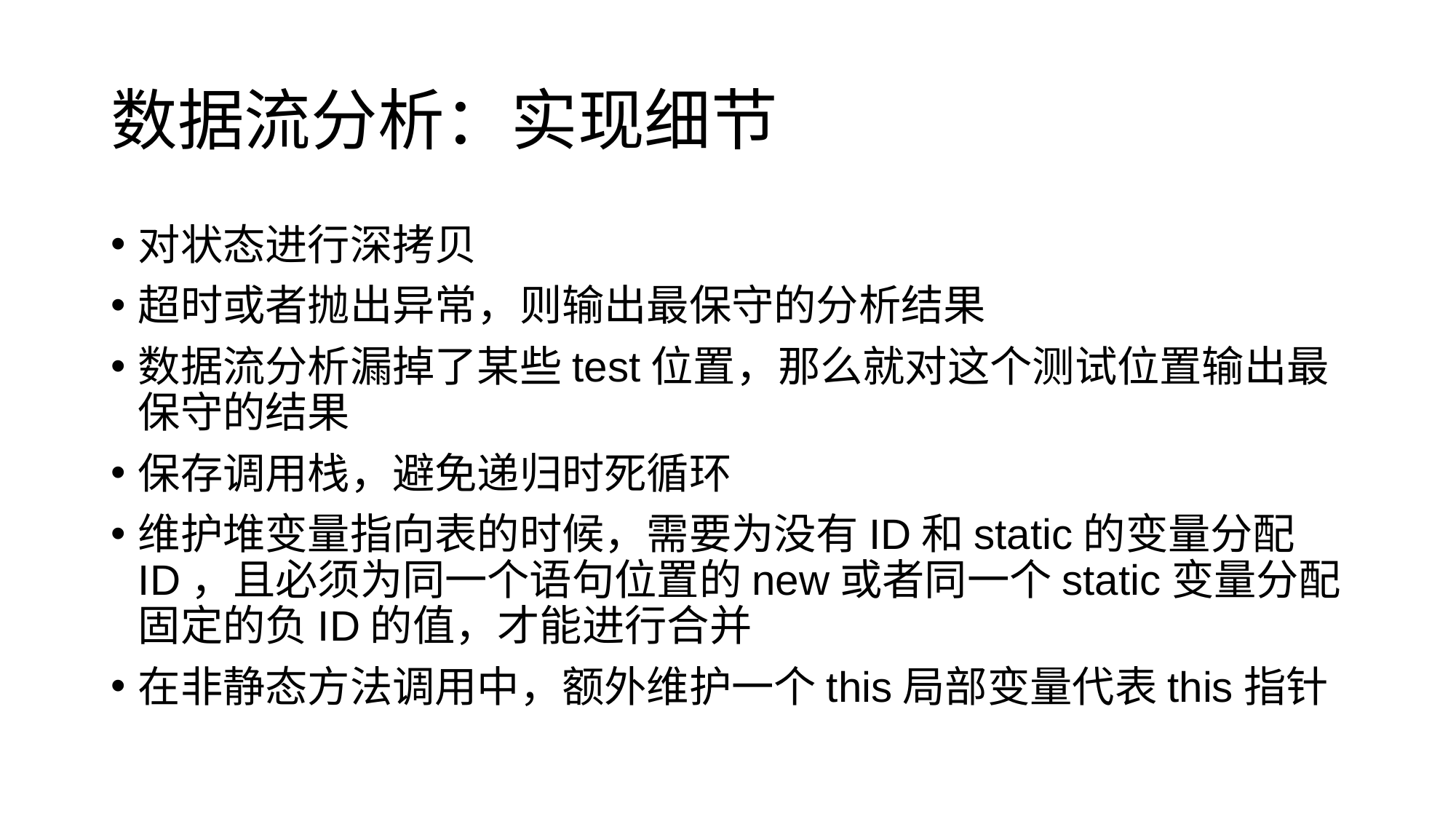

# 数据流分析：实现细节
对状态进行深拷贝
超时或者抛出异常，则输出最保守的分析结果
数据流分析漏掉了某些test位置，那么就对这个测试位置输出最保守的结果
保存调用栈，避免递归时死循环
维护堆变量指向表的时候，需要为没有ID和static的变量分配ID，且必须为同一个语句位置的new或者同一个static变量分配固定的负ID的值，才能进行合并
在非静态方法调用中，额外维护一个this局部变量代表this指针